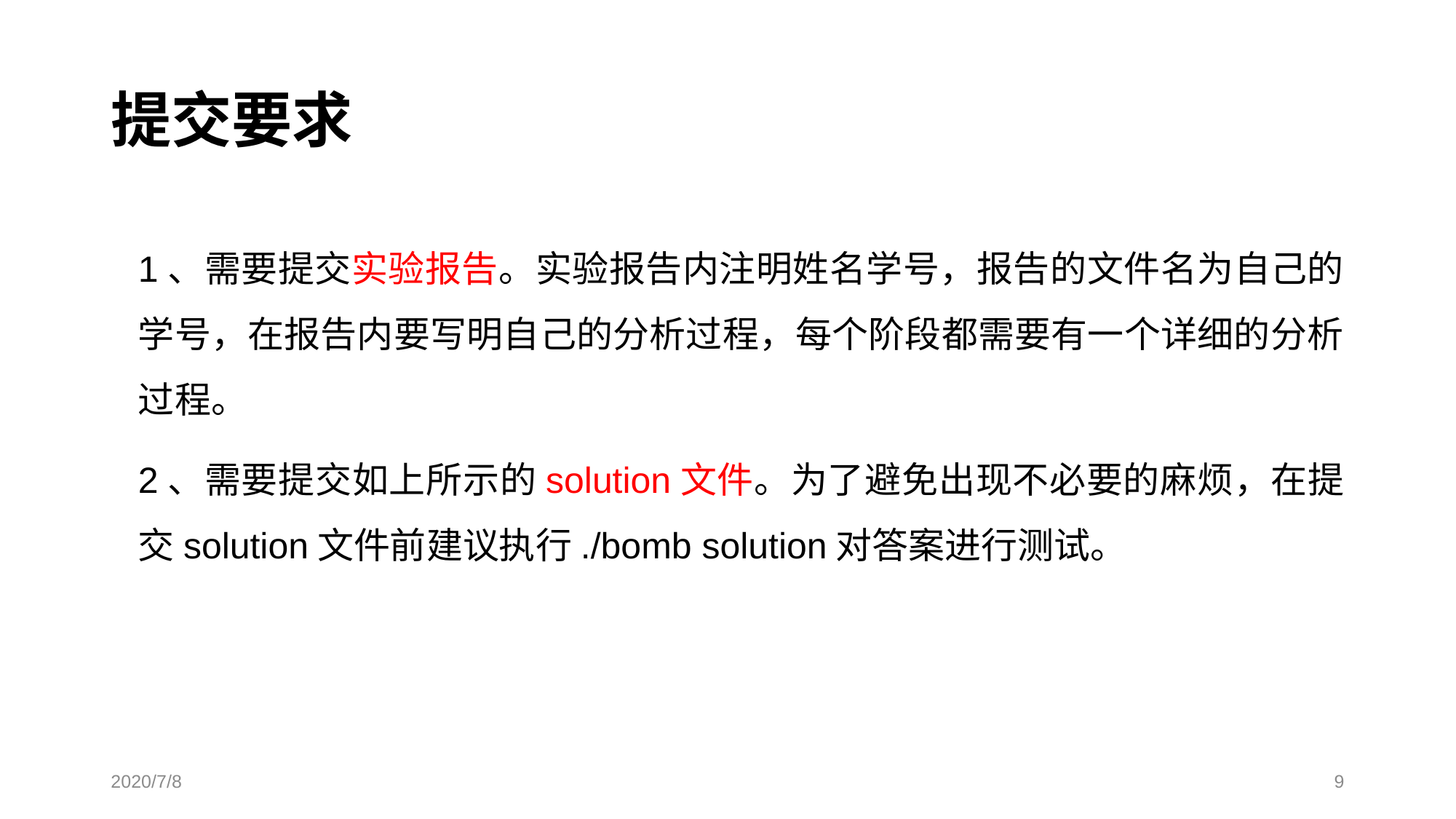

# 提交要求
1、需要提交实验报告。实验报告内注明姓名学号，报告的文件名为自己的学号，在报告内要写明自己的分析过程，每个阶段都需要有一个详细的分析过程。
2、需要提交如上所示的solution文件。为了避免出现不必要的麻烦，在提交solution文件前建议执行./bomb solution对答案进行测试。

2020/7/8
9